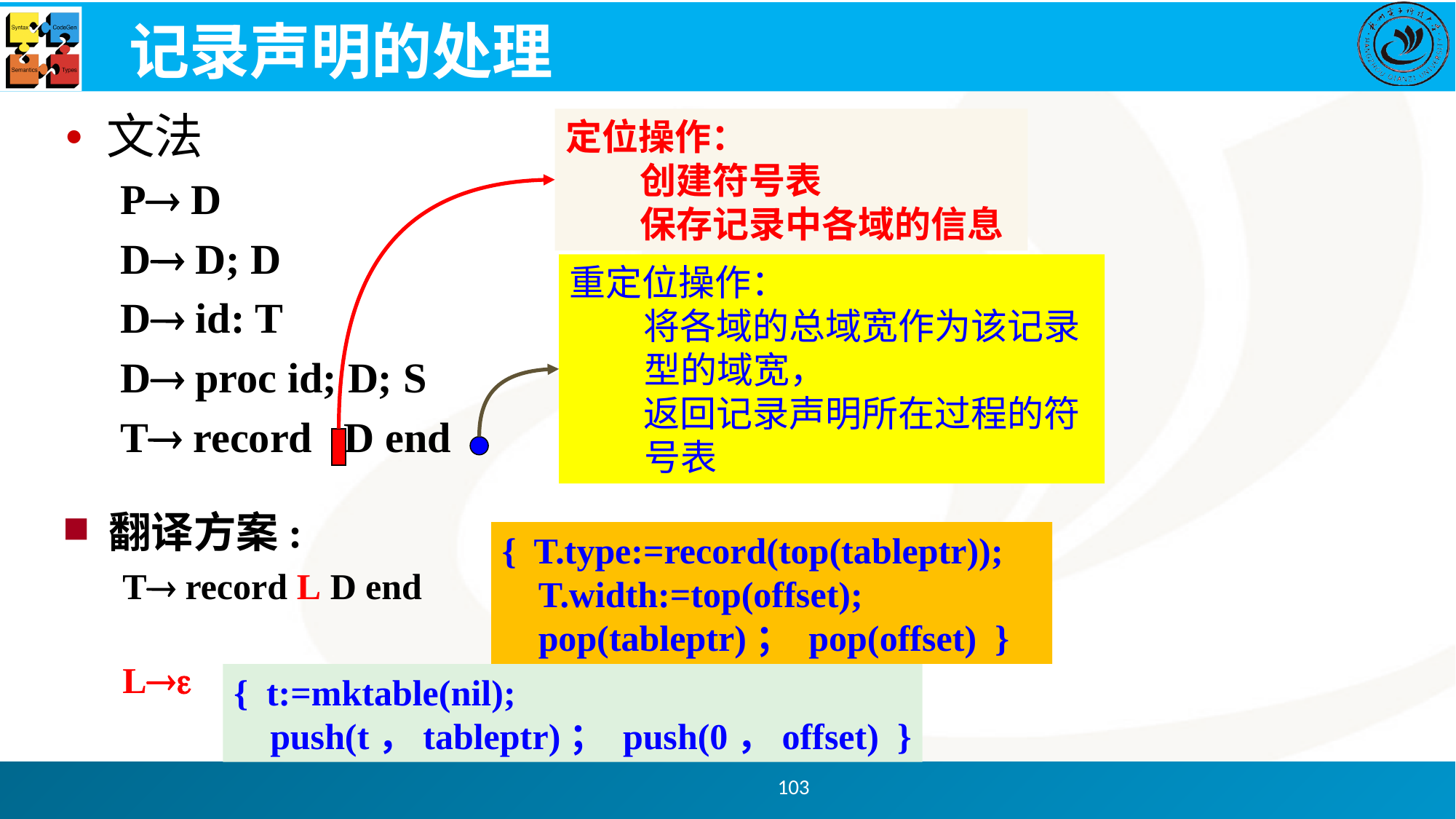

# 记录声明的处理
文法
P→ D
D→ D; D
D→ id: T
D→ proc id; D; S
T→ record   D end
定位操作：
        创建符号表
        保存记录中各域的信息
重定位操作：
        将各域的总域宽作为该记录型的域宽，
        返回记录声明所在过程的符号表

翻译方案:
T→ record L D end

L→ε
{  T.type:=record(top(tableptr));
    T.width:=top(offset);
    pop(tableptr)； pop(offset)  }
{  t:=mktable(nil);
    push(t，tableptr)； push(0，offset)  }
103